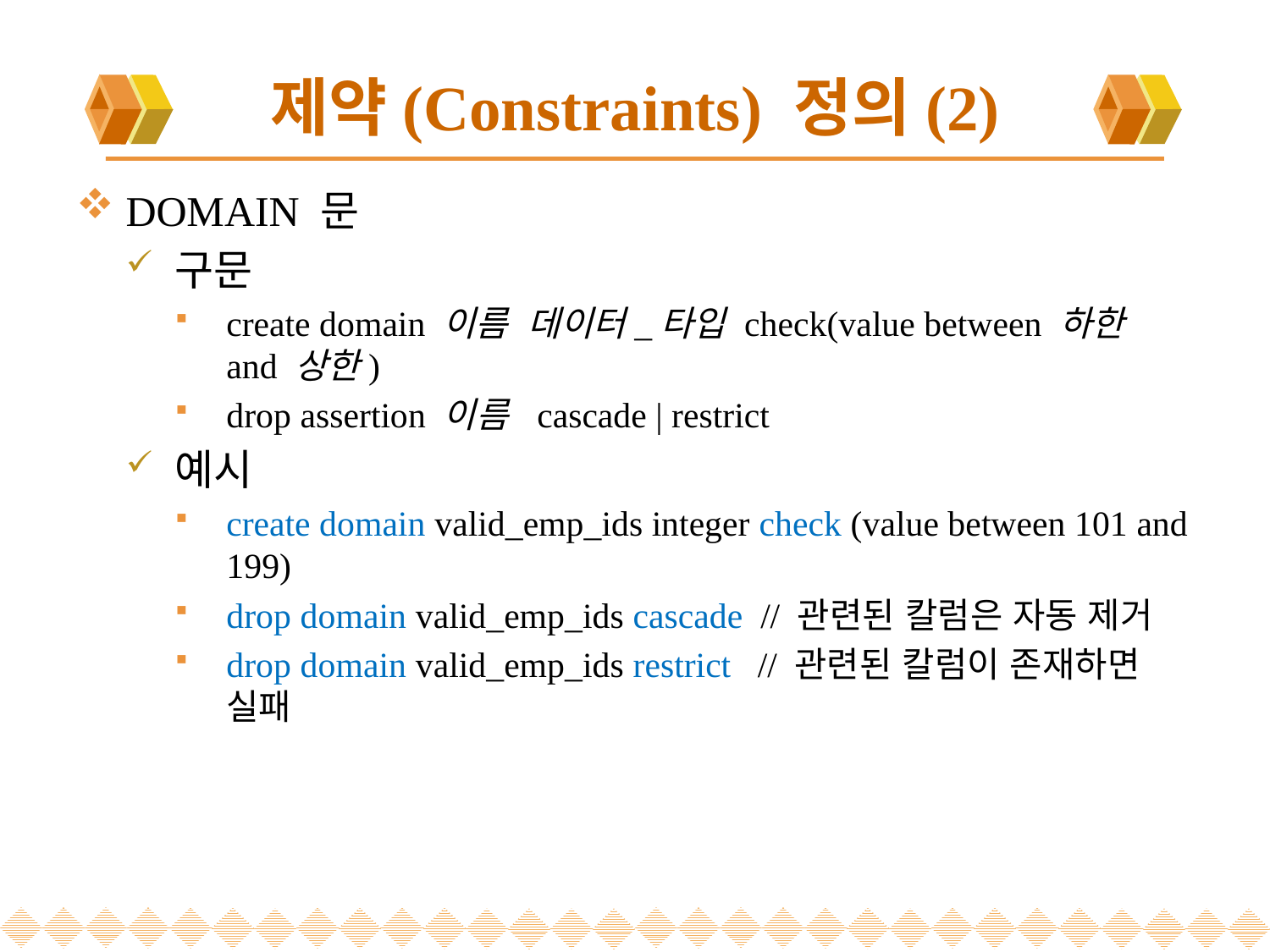

# 제약(Constraints) 정의(2)
DOMAIN 문
구문
create domain 이름  데이터_타입 check(value between 하한 and 상한)
drop assertion 이름  cascade | restrict
예시
create domain valid_emp_ids integer check (value between 101 and 199)
drop domain valid_emp_ids cascade  // 관련된 칼럼은 자동 제거
drop domain valid_emp_ids restrict   // 관련된 칼럼이 존재하면 실패